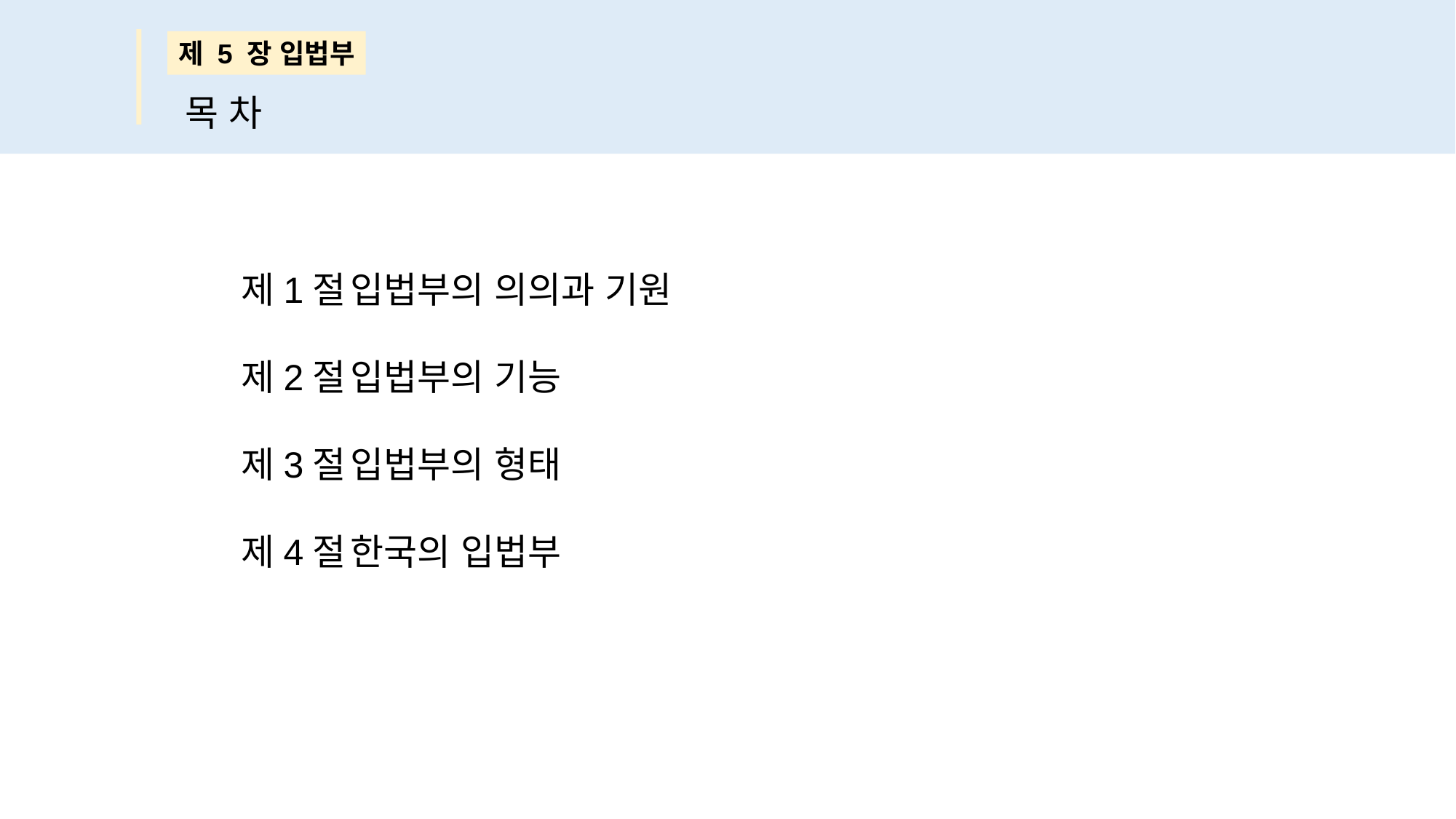

제 5 장 입법부
목 차
제1절	입법부의 의의과 기원
제2절	입법부의 기능
제3절	입법부의 형태
제4절	한국의 입법부